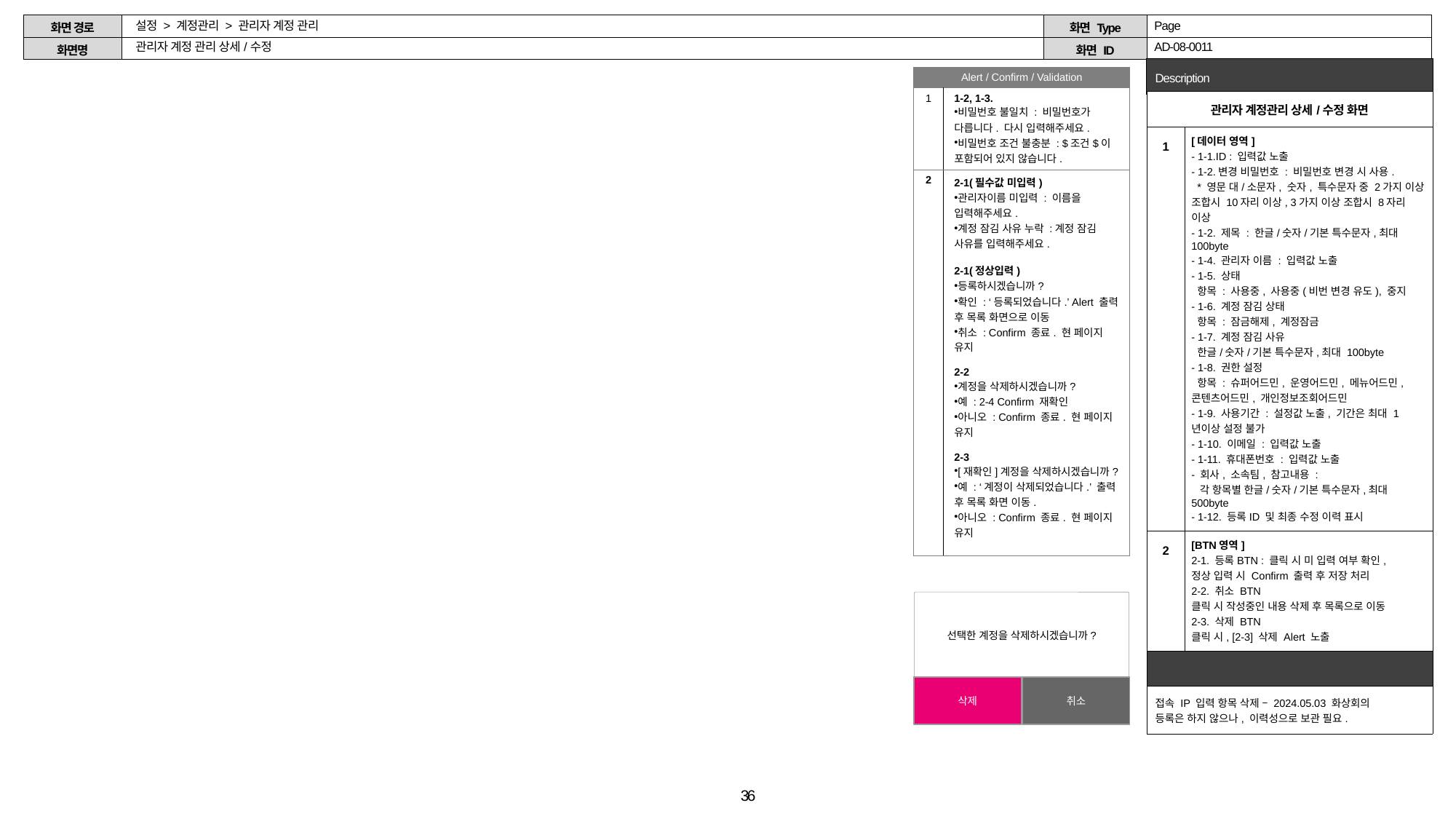

설정 > 계정관리 > 관리자 계정 관리
Page
관리자 계정 관리 상세/수정
AD-08-0011
| Alert / Confirm / Validation |  |
| --- | --- |
| 1 | 1-2, 1-3. 비밀번호 불일치 : 비밀번호가 다릅니다. 다시 입력해주세요. 비밀번호 조건 불충분 : $조건$이 포함되어 있지 않습니다. |
| 2 | 2-1(필수값 미입력) 관리자이름 미입력 : 이름을 입력해주세요. 계정 잠김 사유 누락 :계정 잠김 사유를 입력해주세요. 2-1(정상입력) 등록하시겠습니까? 확인 : ‘등록되었습니다.’ Alert 출력 후 목록 화면으로 이동  취소 : Confirm 종료. 현 페이지 유지 2-2 계정을 삭제하시겠습니까? 예 : 2-4 Confirm 재확인  아니오 : Confirm 종료. 현 페이지 유지 2-3 [재확인]계정을 삭제하시겠습니까? 예 : ‘계정이 삭제되었습니다.’ 출력 후 목록 화면 이동. 아니오 : Confirm 종료. 현 페이지 유지 |
| 관리자 계정관리 상세/수정 화면 |  |
| --- | --- |
| 1 | [데이터 영역] - 1-1.ID : 입력값 노출 - 1-2.변경 비밀번호 : 비밀번호 변경 시 사용. \* 영문 대/소문자, 숫자, 특수문자 중 2가지 이상 조합시 10자리 이상, 3가지 이상 조합시 8자리 이상 - 1-2. 제목 : 한글/숫자/기본 특수문자,최대 100byte - 1-4. 관리자 이름 : 입력값 노출 - 1-5. 상태 항목 : 사용중, 사용중(비번 변경 유도), 중지 - 1-6. 계정 잠김 상태 항목 : 잠금해제, 계정잠금 - 1-7. 계정 잠김 사유 한글/숫자/기본 특수문자,최대 100byte - 1-8. 권한 설정 항목 : 슈퍼어드민, 운영어드민, 메뉴어드민, 콘텐츠어드민, 개인정보조회어드민 - 1-9. 사용기간 : 설정값 노출, 기간은 최대 1년이상 설정 불가 - 1-10. 이메일 : 입력값 노출 - 1-11. 휴대폰번호 : 입력값 노출 - 회사, 소속팀, 참고내용 : 각 항목별 한글/숫자/기본 특수문자,최대 500byte - 1-12. 등록ID 및 최종 수정 이력 표시 |
| 2 | [BTN영역] 2-1. 등록BTN : 클릭 시 미 입력 여부 확인, 정상 입력 시 Confirm 출력 후 저장 처리 2-2. 취소 BTN 클릭 시 작성중인 내용 삭제 후 목록으로 이동 2-3. 삭제 BTN 클릭 시, [2-3] 삭제 Alert 노출 |
| Note |  |
| 접속 IP 입력 항목 삭제 – 2024.05.03 화상회의 등록은 하지 않으나, 이력성으로 보관 필요. |  |
선택한 계정을 삭제하시겠습니까?
삭제
취소